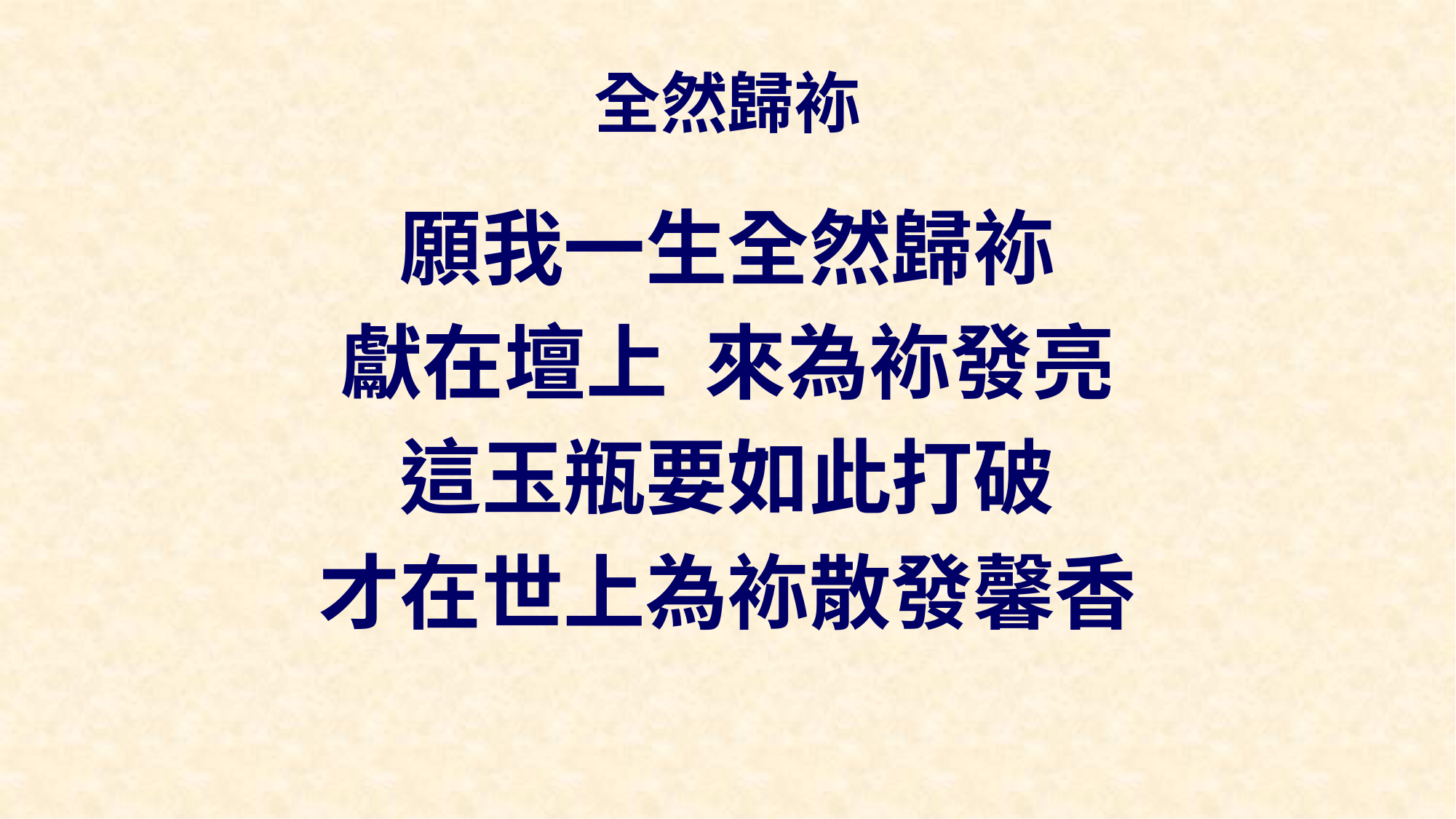

# 全然歸袮
願我一生全然歸袮
獻在壇上  來為袮發亮
這玉瓶要如此打破
才在世上為袮散發馨香